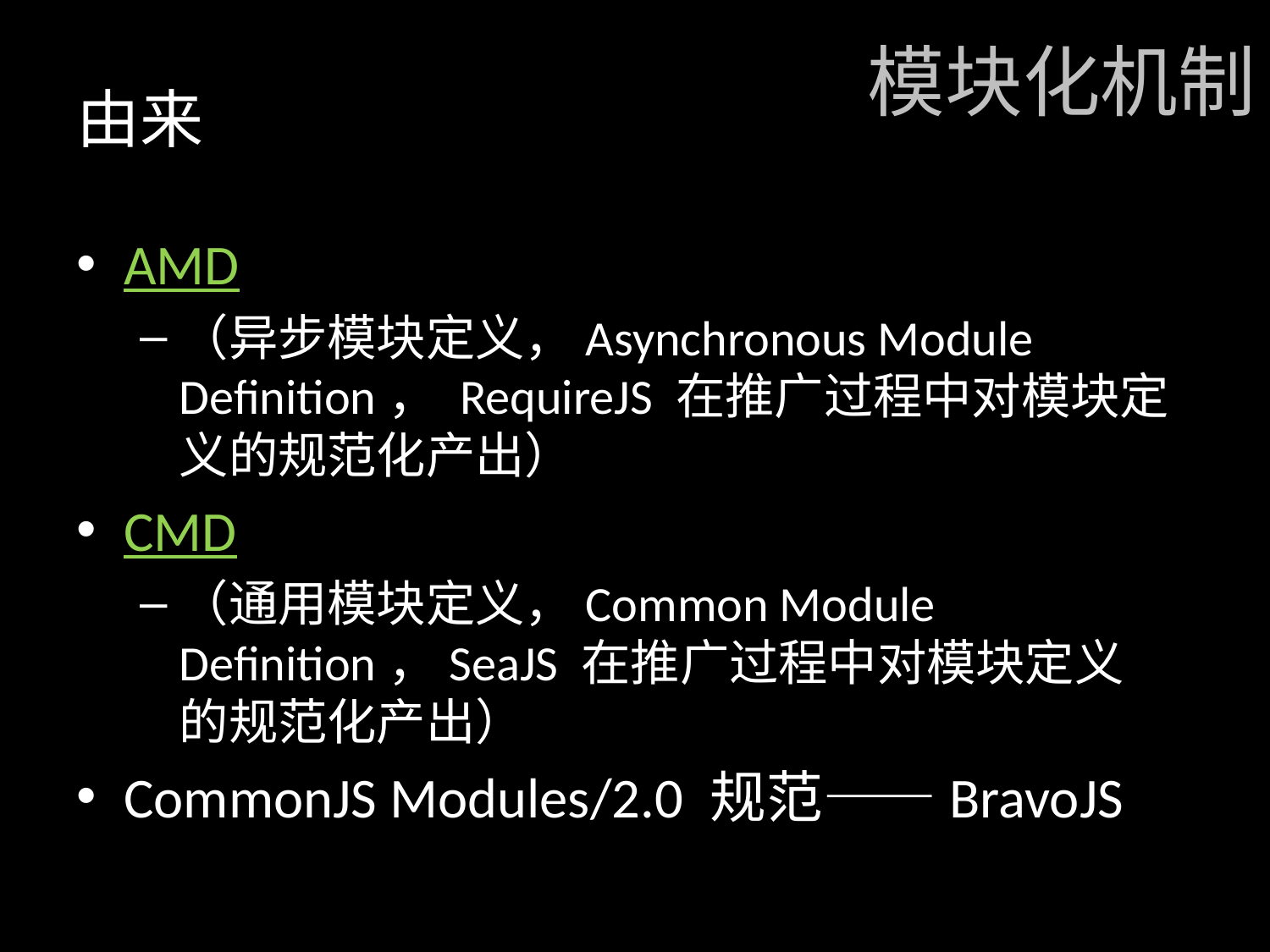

模块化机制
# 由来
AMD
（异步模块定义，Asynchronous Module Definition， RequireJS 在推广过程中对模块定义的规范化产出）
CMD
（通用模块定义，Common Module Definition，SeaJS 在推广过程中对模块定义的规范化产出）
CommonJS Modules/2.0 规范——BravoJS